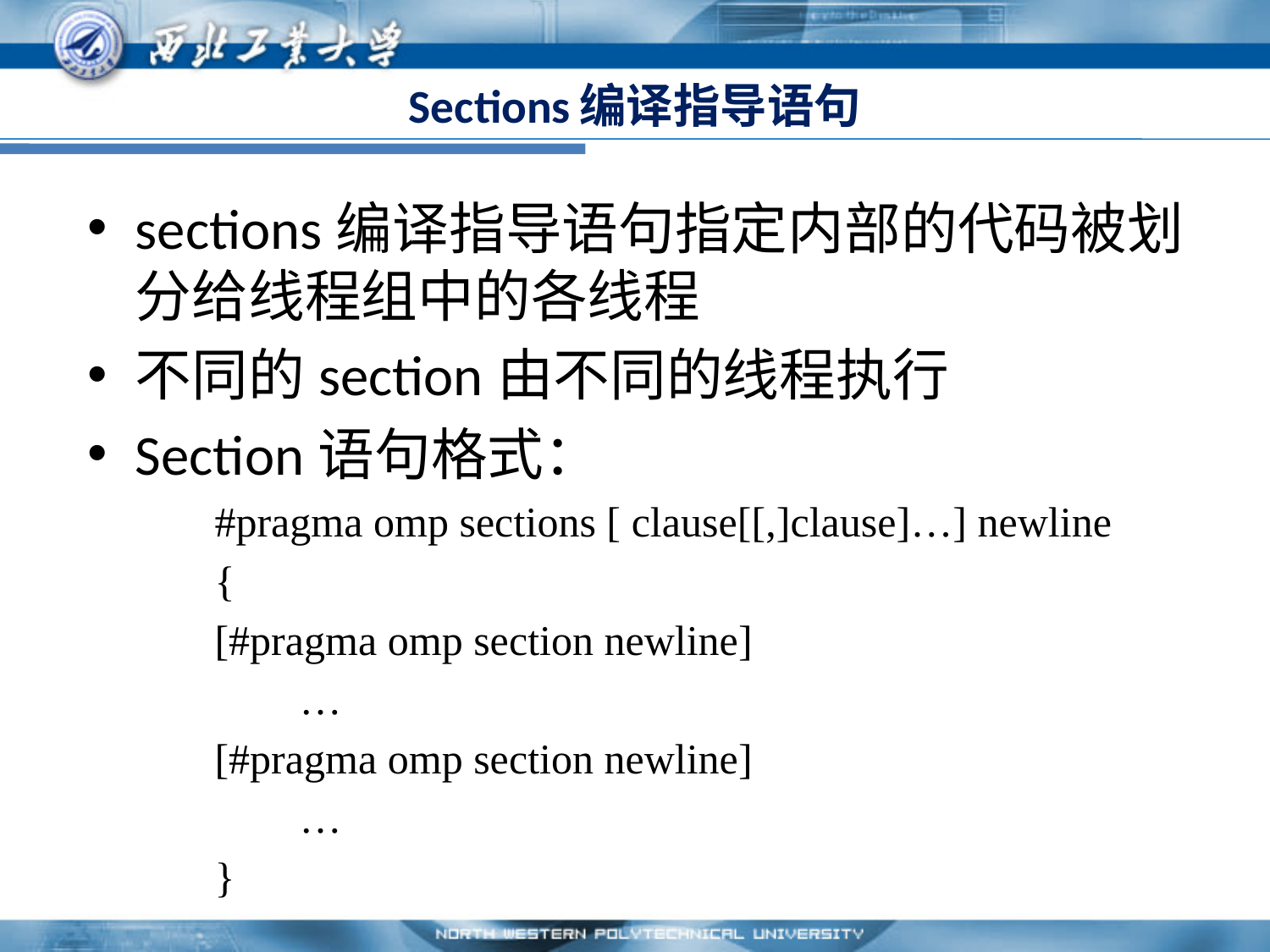

# Sections编译指导语句
sections编译指导语句指定内部的代码被划分给线程组中的各线程
不同的section由不同的线程执行
Section语句格式：
#pragma omp sections [ clause[[,]clause]…] newline
{
[#pragma omp section newline]
        …
[#pragma omp section newline]
        …
}